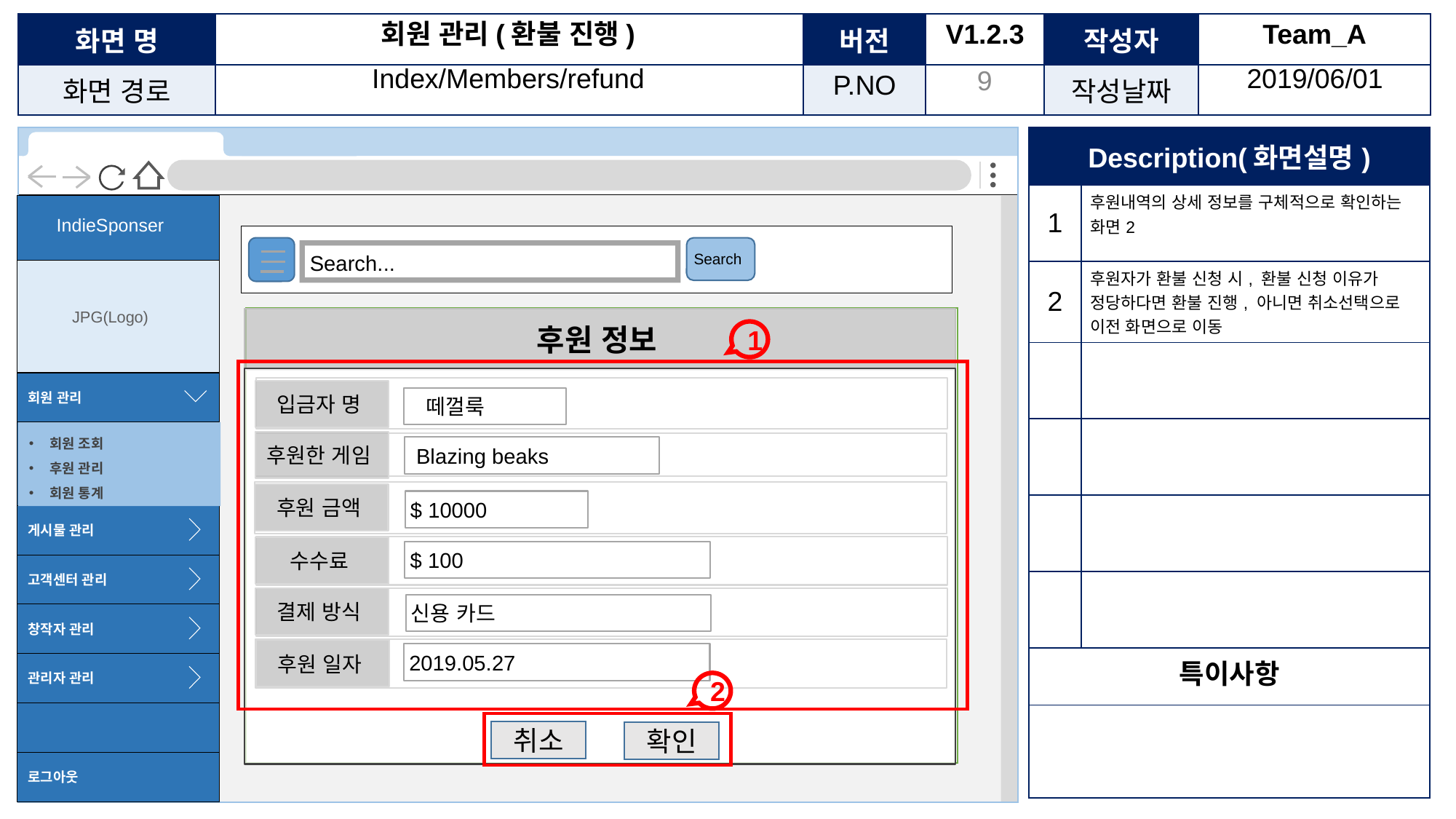

회원 관리(환불 진행)
9
Index/Members/refund
2019/06/01
| Description(화면설명) |  |
| --- | --- |
| 1 | 후원내역의 상세 정보를 구체적으로 확인하는 화면2 |
| 2 | 후원자가 환불 신청 시, 환불 신청 이유가 정당하다면 환불 진행, 아니면 취소선택으로 이전 화면으로 이동 |
|  |  |
|  |  |
|  |  |
|  |  |
| 특이사항 |  |
|  |  |

Search

Search...

후원 정보

입금자 명
  떼껄룩
후원한 게임

 Blazing beaks

후원 금액
$ 10000

수수료
$ 100

결제 방식
신용 카드

후원 일자
2019.05.27
1

2

취소
확인